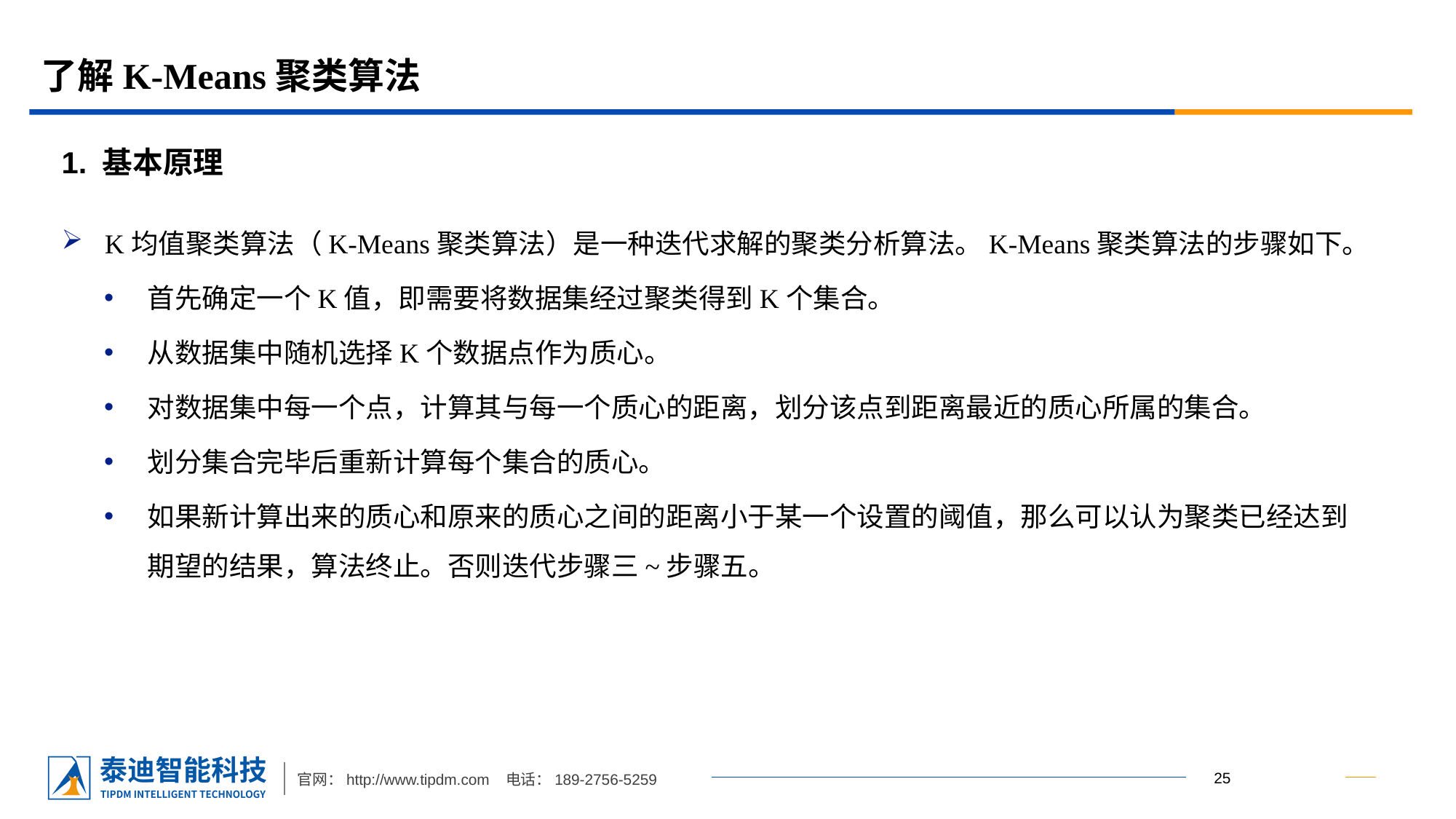

# 了解K-Means聚类算法
1. 基本原理
K均值聚类算法（K-Means聚类算法）是一种迭代求解的聚类分析算法。K-Means聚类算法的步骤如下。
首先确定一个K值，即需要将数据集经过聚类得到K个集合。
从数据集中随机选择K个数据点作为质心。
对数据集中每一个点，计算其与每一个质心的距离，划分该点到距离最近的质心所属的集合。
划分集合完毕后重新计算每个集合的质心。
如果新计算出来的质心和原来的质心之间的距离小于某一个设置的阈值，那么可以认为聚类已经达到期望的结果，算法终止。否则迭代步骤三~步骤五。